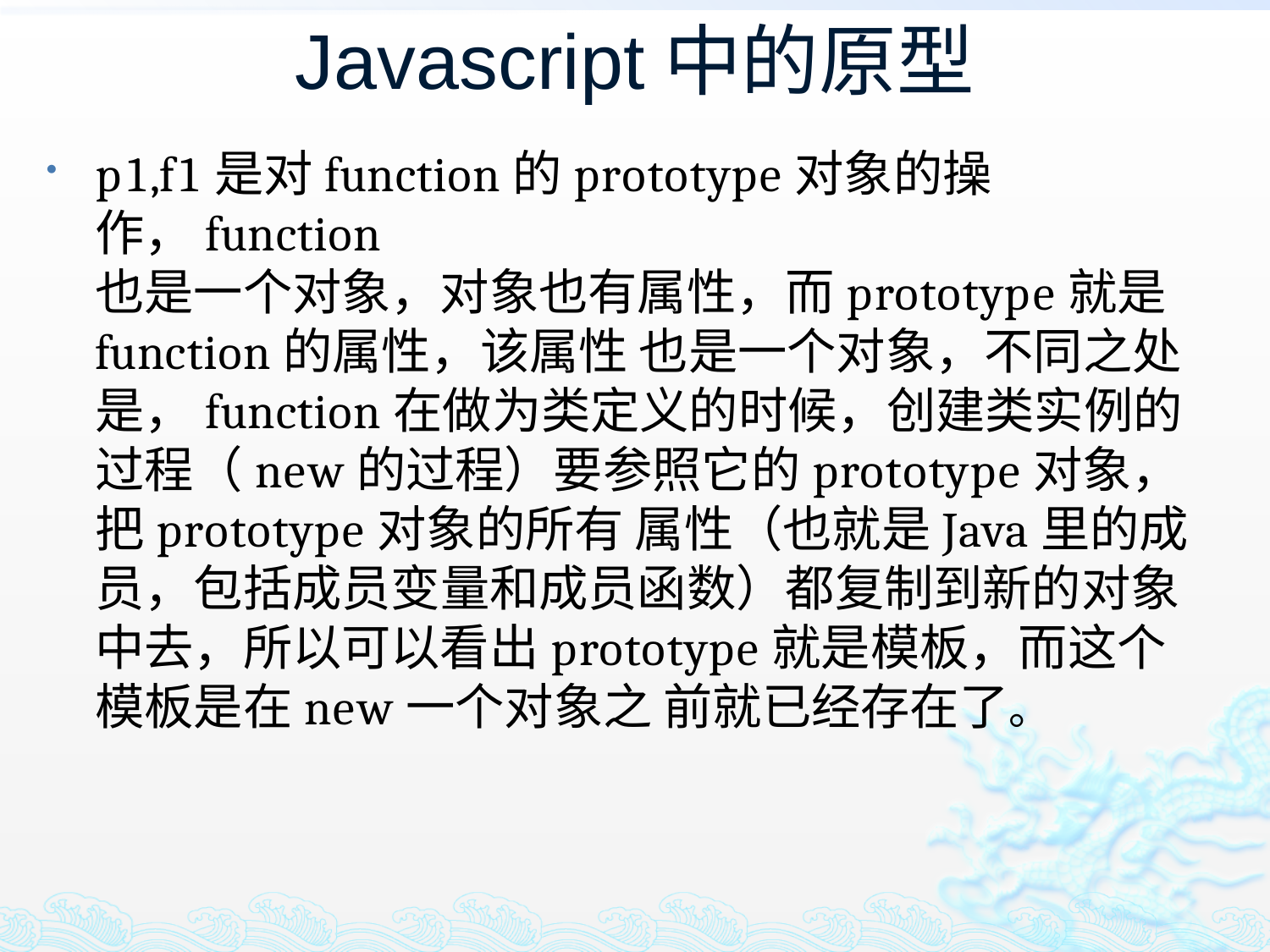

# Javascript中的原型
p1,f1是对function的prototype对象的操作，function
也是一个对象，对象也有属性，而prototype就是function的属性，该属性 也是一个对象，不同之处是，function在做为类定义的时候，创建类实例的 过程（new的过程）要参照它的prototype对象，把prototype对象的所有 属性（也就是Java里的成员，包括成员变量和成员函数）都复制到新的对象 中去，所以可以看出prototype就是模板，而这个模板是在new一个对象之 前就已经存在了。